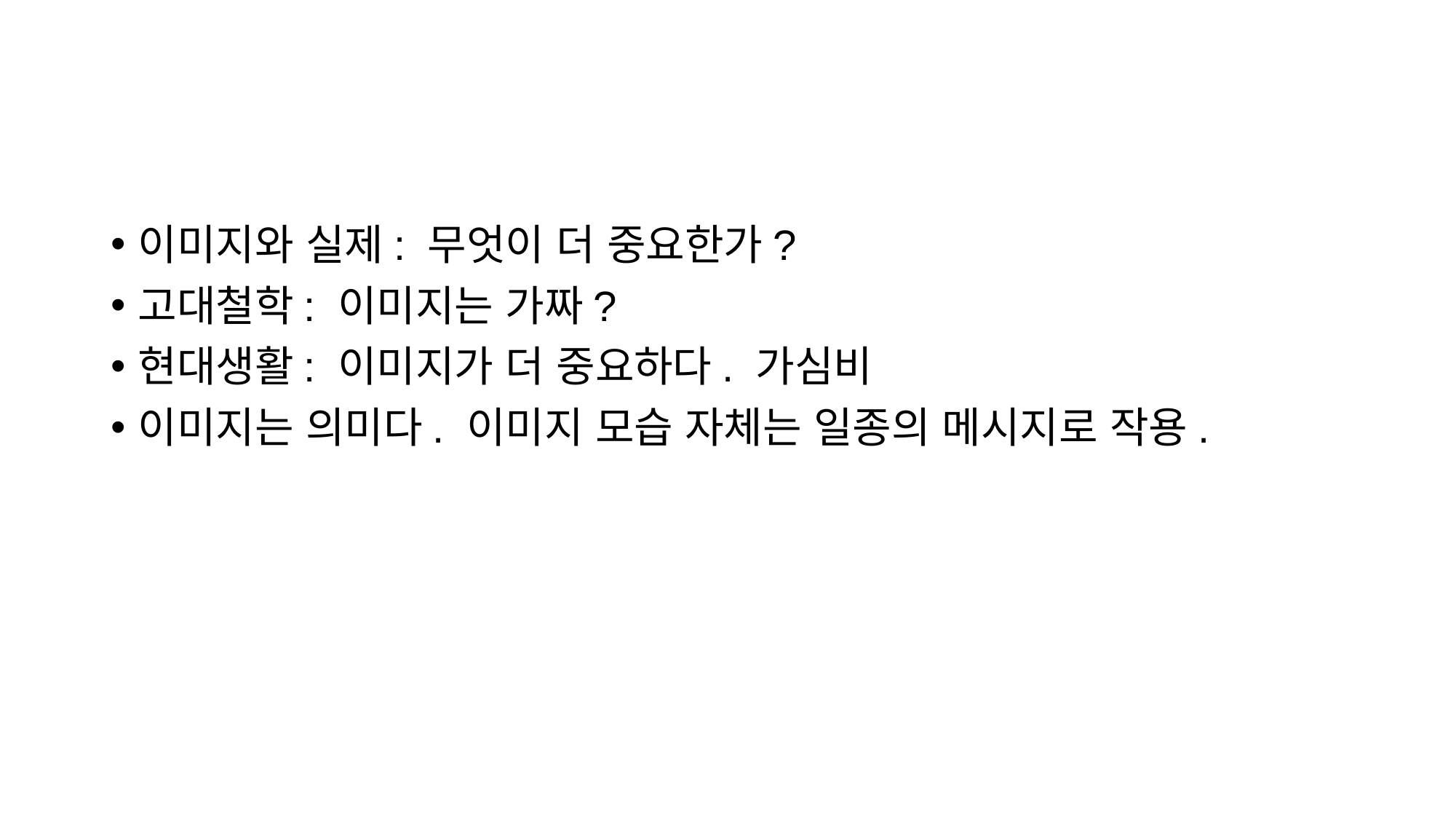

이미지와 실제: 무엇이 더 중요한가?
고대철학: 이미지는 가짜?
현대생활: 이미지가 더 중요하다. 가심비
이미지는 의미다. 이미지 모습 자체는 일종의 메시지로 작용.